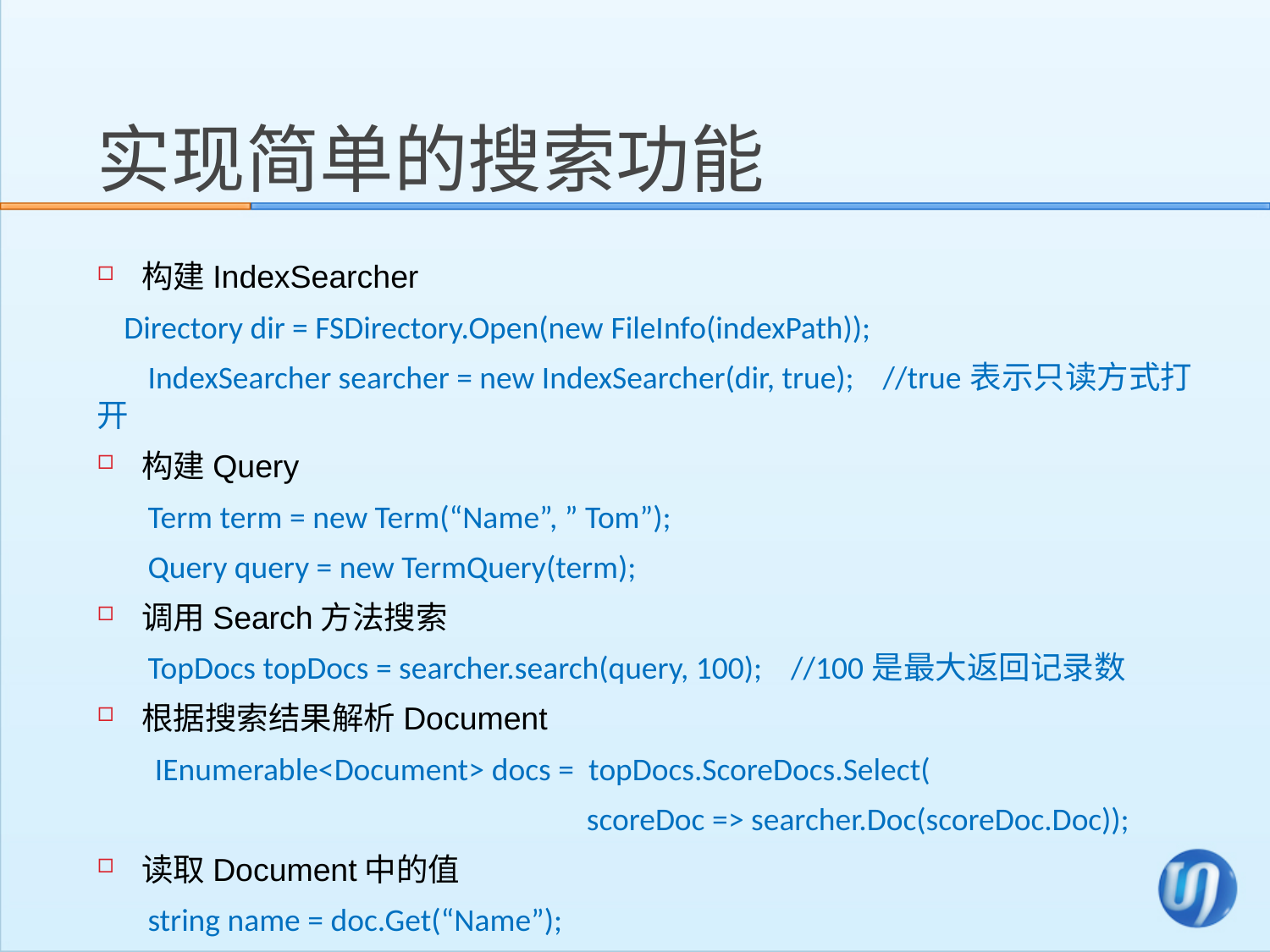

# 实现简单的搜索功能
构建IndexSearcher
   Directory dir = FSDirectory.Open(new FileInfo(indexPath));
       IndexSearcher searcher = new IndexSearcher(dir, true);    //true表示只读方式打开
构建Query
       Term term = new Term(“Name”, ” Tom”);
       Query query = new TermQuery(term);
调用Search方法搜索
       TopDocs topDocs = searcher.search(query, 100);    //100是最大返回记录数
根据搜索结果解析Document
        IEnumerable<Document> docs =  topDocs.ScoreDocs.Select(
                                                                    scoreDoc => searcher.Doc(scoreDoc.Doc));
读取Document中的值
       string name = doc.Get(“Name”);